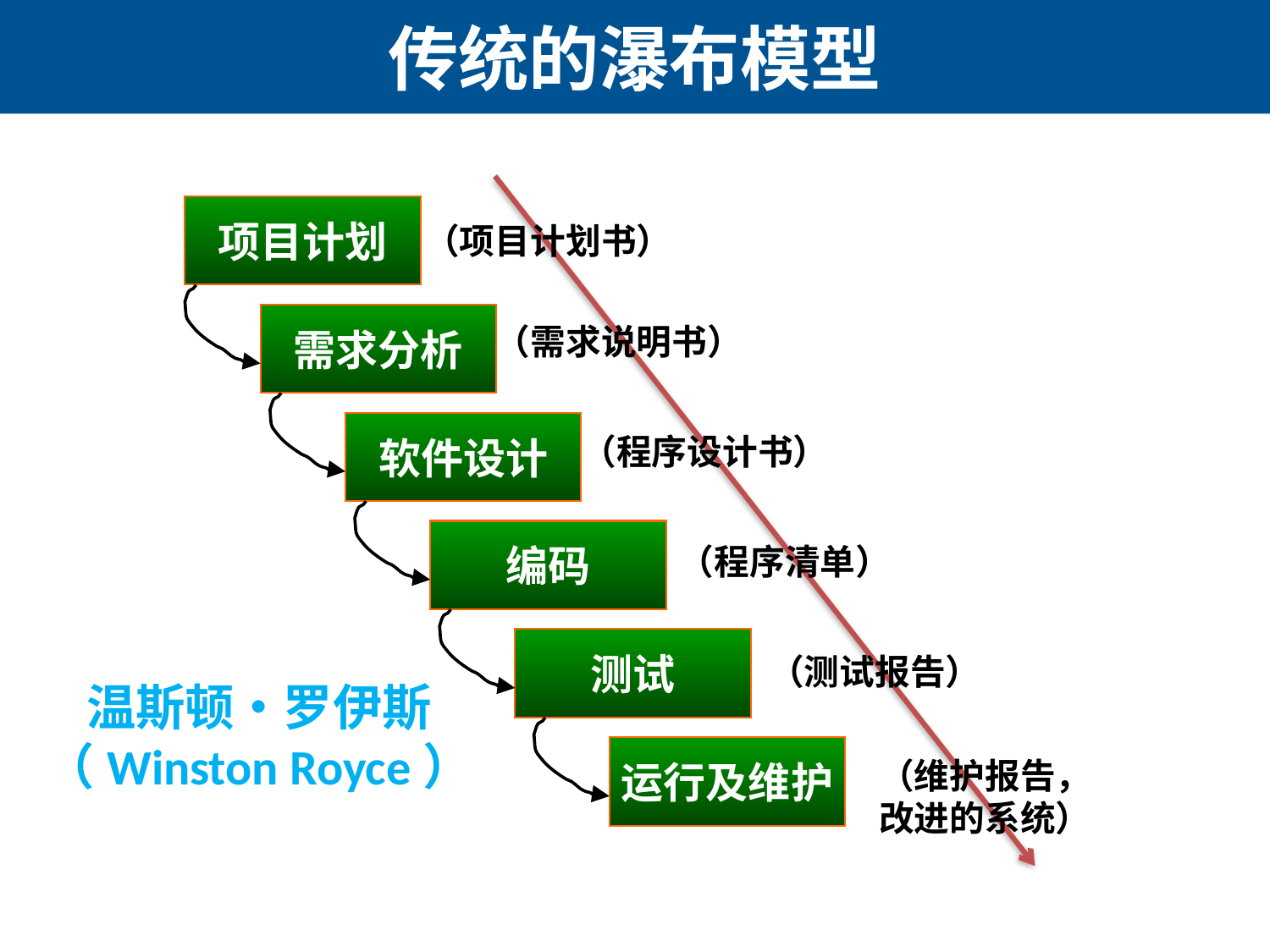

# 传统的瀑布模型

项目计划

需求分析

软件设计

编码

测试

运行及维护
（项目计划书）
（需求说明书）
（程序设计书）
（程序清单）
（测试报告）
温斯顿•罗伊斯
（Winston Royce）
（维护报告，
改进的系统）